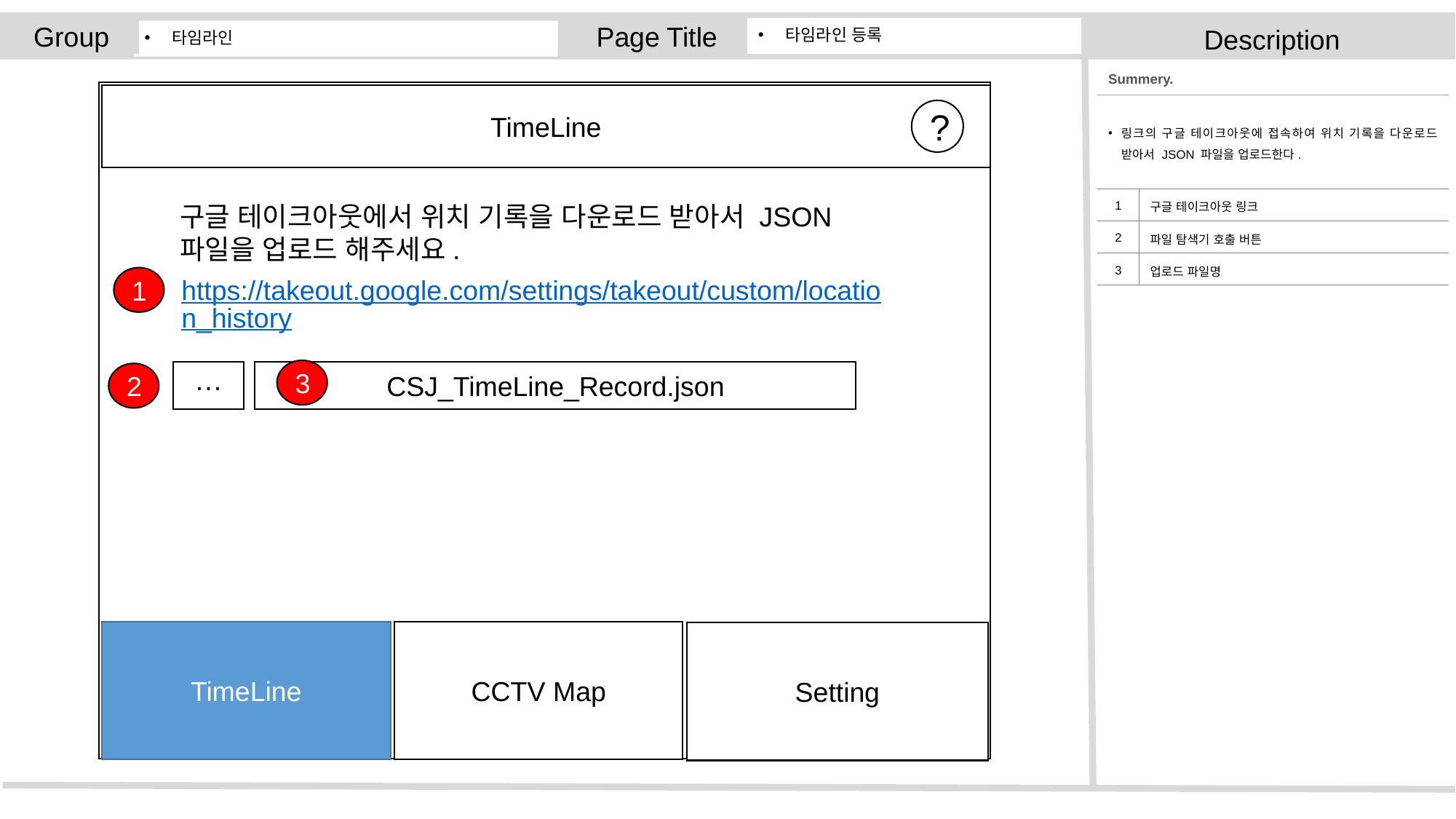

Group
Page Title
타임라인 등록
타임라인
Description
| Summery. |  |
| --- | --- |
| 링크의 구글 테이크아웃에 접속하여 위치 기록을 다운로드 받아서 JSON 파일을 업로드한다. |  |
| 1 | 구글 테이크아웃 링크 |
| 2 | 파일 탐색기 호출 버튼 |
| 3 | 업로드 파일명 |

TimeLine
?
구글 테이크아웃에서 위치 기록을 다운로드 받아서 JSON 파일을 업로드 해주세요.
1
https://takeout.google.com/settings/takeout/custom/location_history
3
···
CSJ_TimeLine_Record.json
2
CCTV Map
TimeLine
Setting